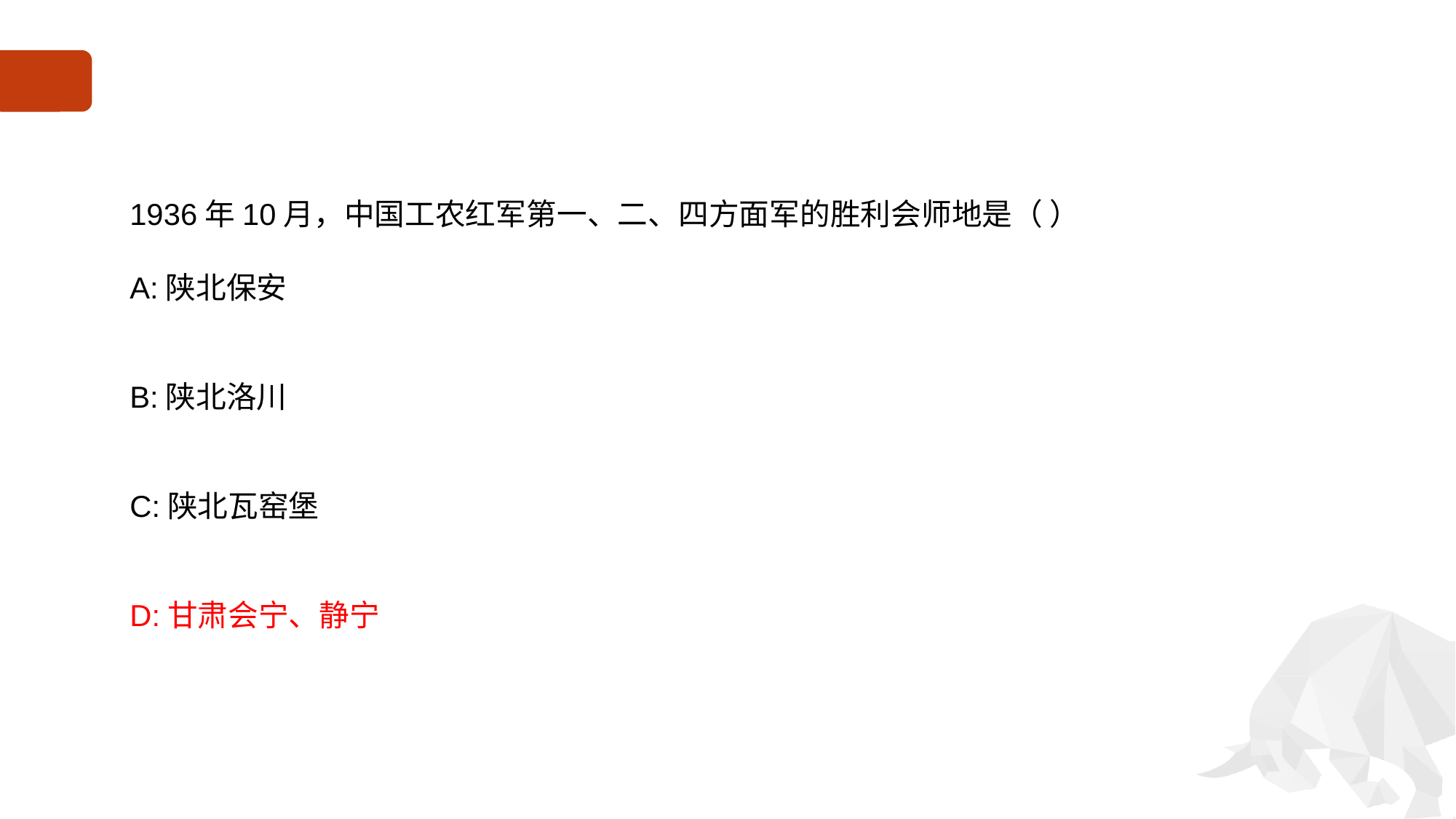

#
1936年10月，中国工农红军第一、二、四方面军的胜利会师地是（ ）

A:陕北保安

B:陕北洛川

C:陕北瓦窑堡

D:甘肃会宁、静宁